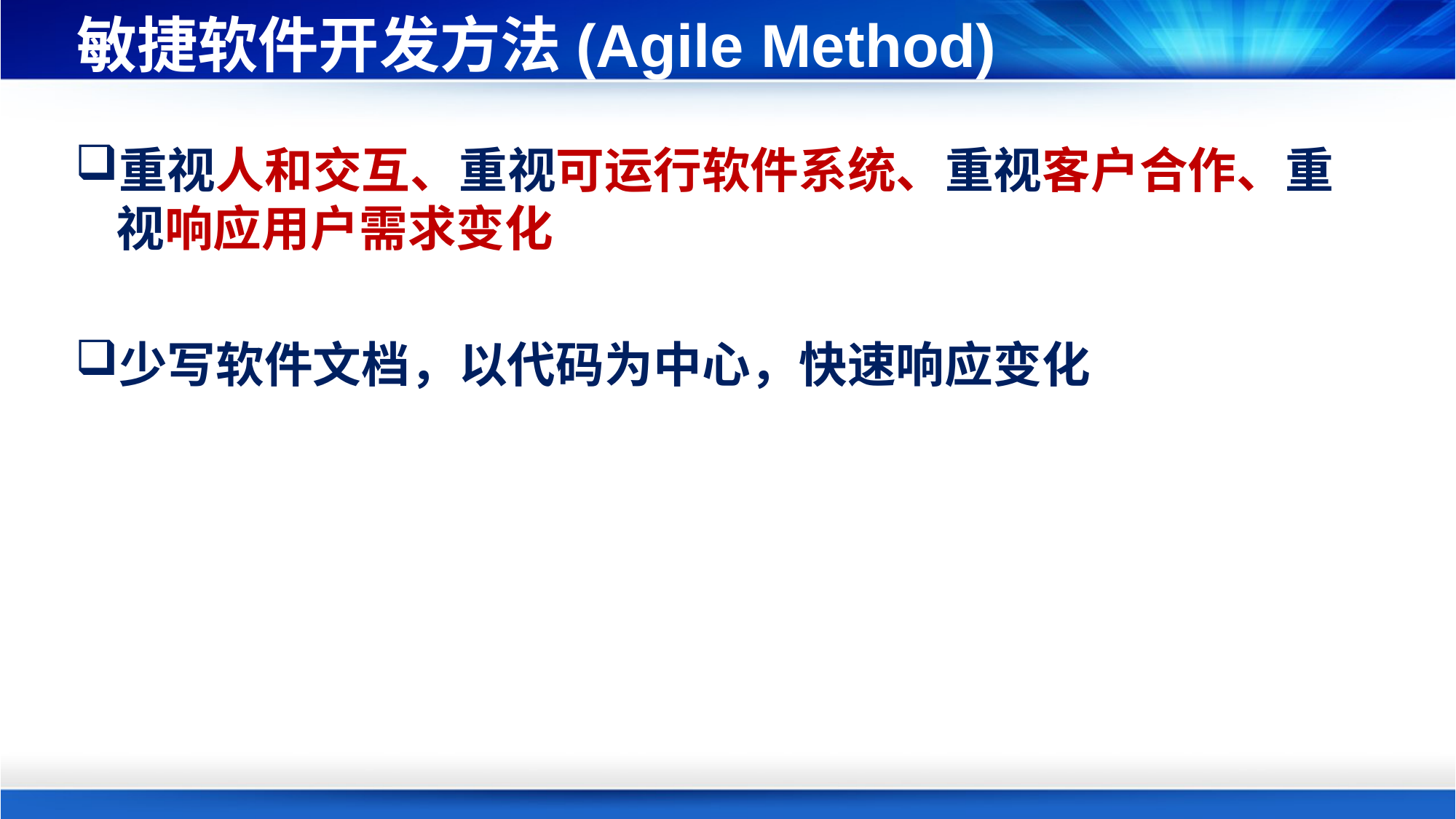

# 敏捷软件开发方法(Agile Method)
重视人和交互、重视可运行软件系统、重视客户合作、重视响应用户需求变化

少写软件文档，以代码为中心，快速响应变化